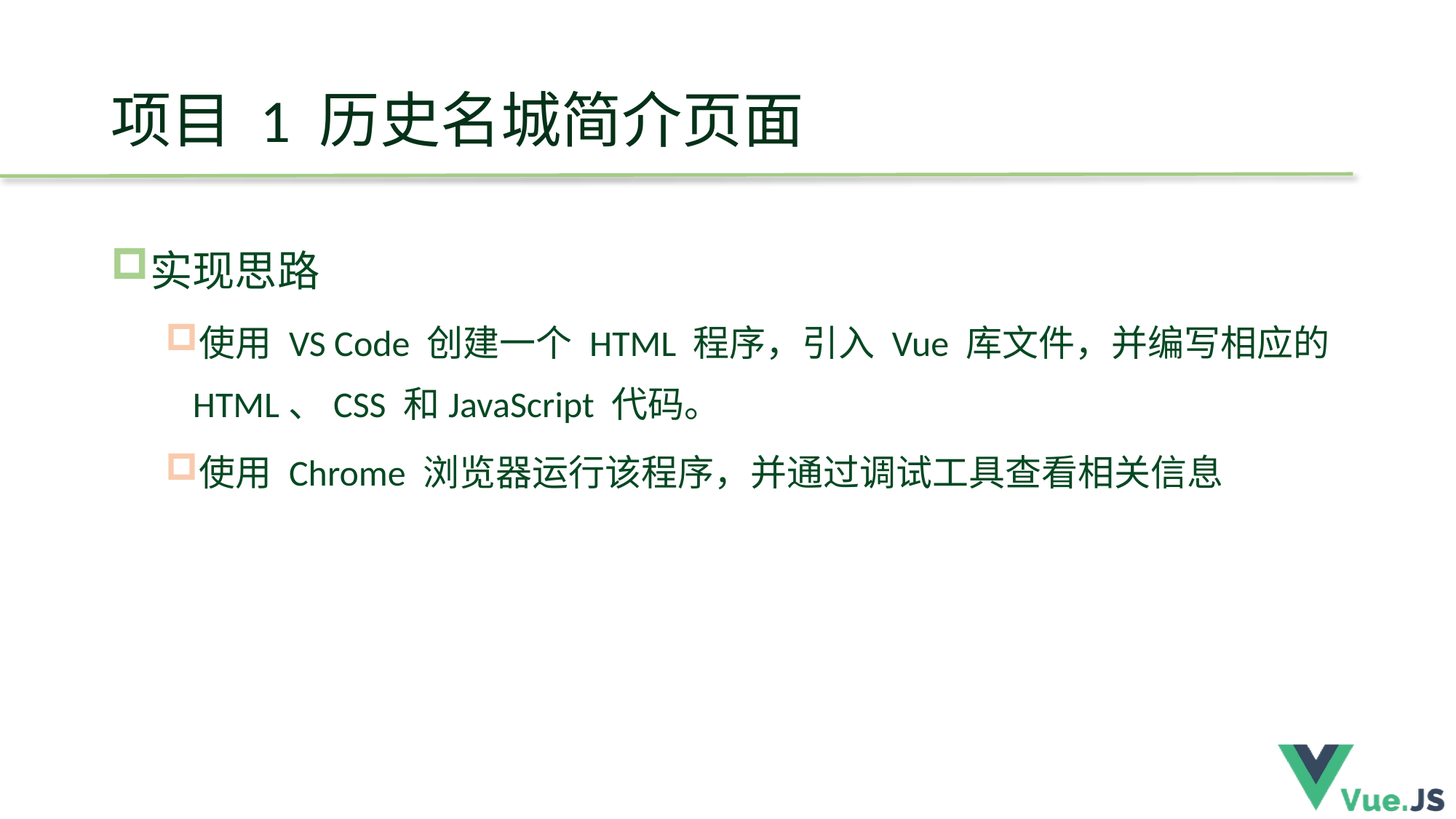

# 项目 1 历史名城简介页面
实现思路
使用 VS Code 创建一个 HTML 程序，引入 Vue 库文件，并编写相应的 HTML、CSS 和JavaScript 代码。
使用 Chrome 浏览器运行该程序，并通过调试工具查看相关信息